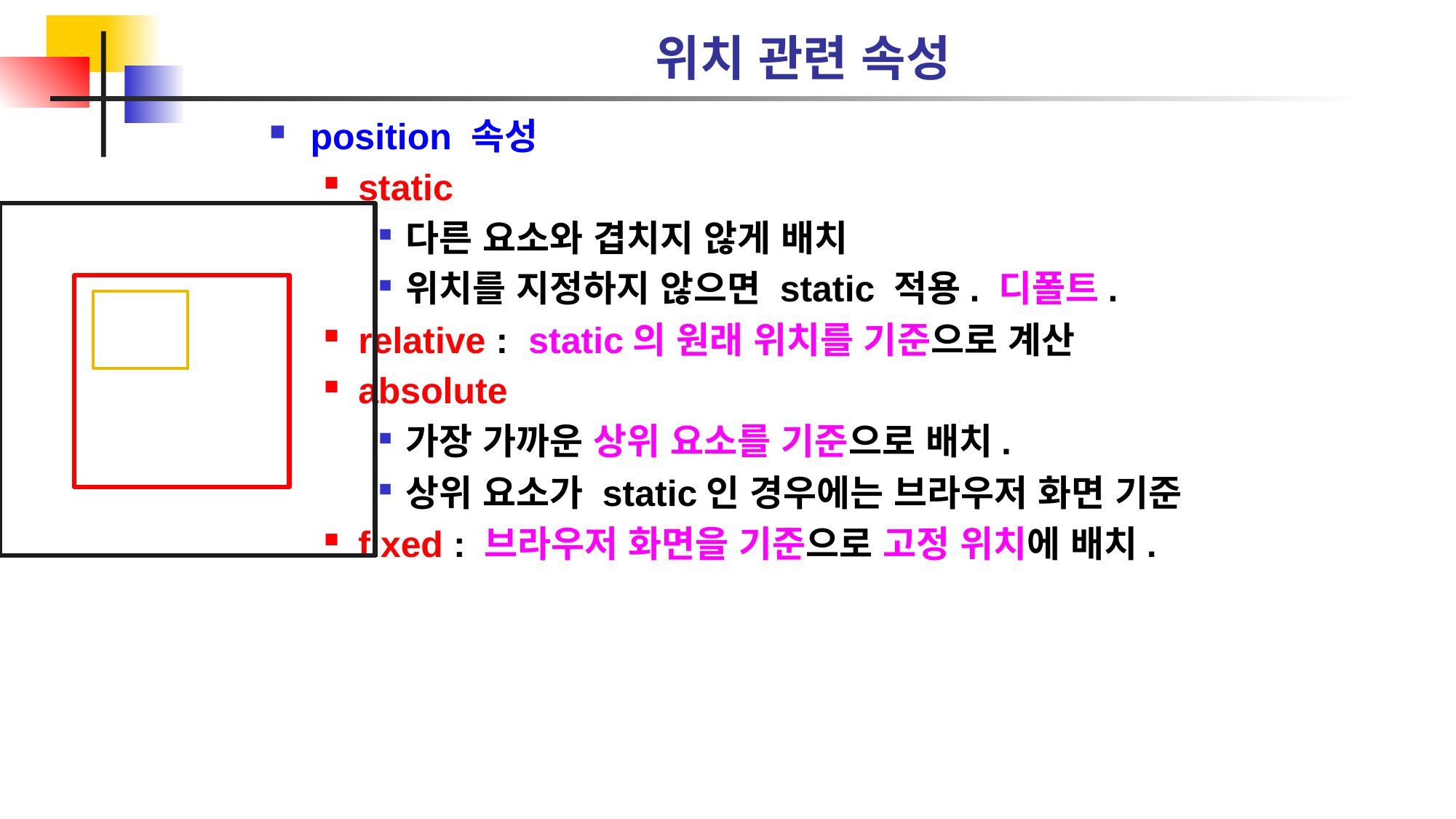

# 위치 관련 속성
position 속성
static
다른 요소와 겹치지 않게 배치
위치를 지정하지 않으면 static 적용. 디폴트.
relative :  static의 원래 위치를 기준으로 계산
absolute
가장 가까운 상위 요소를 기준으로 배치.
상위 요소가 static인 경우에는 브라우저 화면 기준
fixed : 브라우저 화면을 기준으로 고정 위치에 배치.